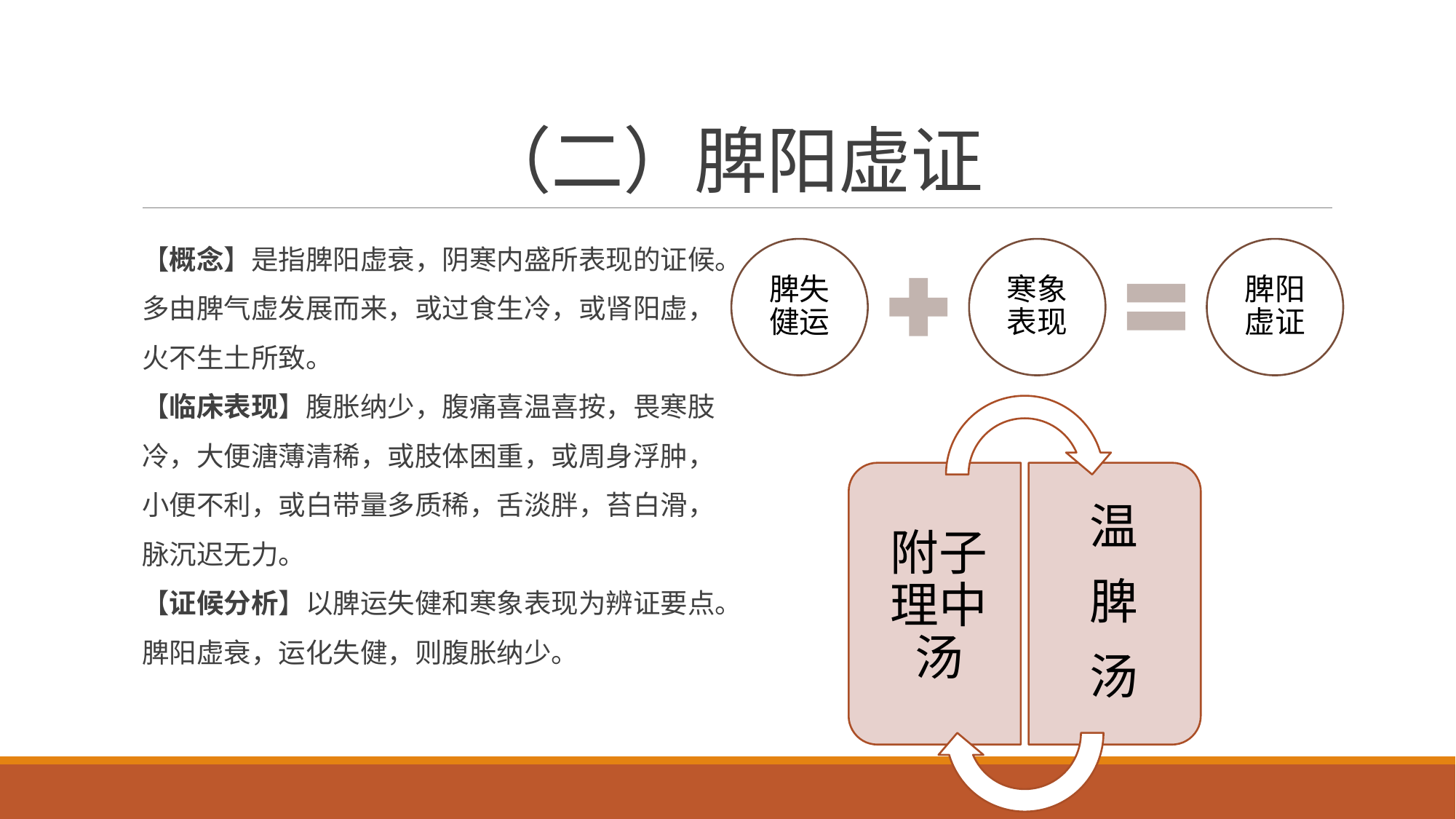

# （二）脾阳虚证
【概念】是指脾阳虚衰，阴寒内盛所表现的证候。多由脾气虚发展而来，或过食生冷，或肾阳虚，火不生土所致。
【临床表现】腹胀纳少，腹痛喜温喜按，畏寒肢冷，大便溏薄清稀，或肢体困重，或周身浮肿，小便不利，或白带量多质稀，舌淡胖，苔白滑，脉沉迟无力。
【证候分析】以脾运失健和寒象表现为辨证要点。脾阳虚衰，运化失健，则腹胀纳少。
脾失健运

寒象表现

脾阳虚证
附子理中汤
温
脾
汤